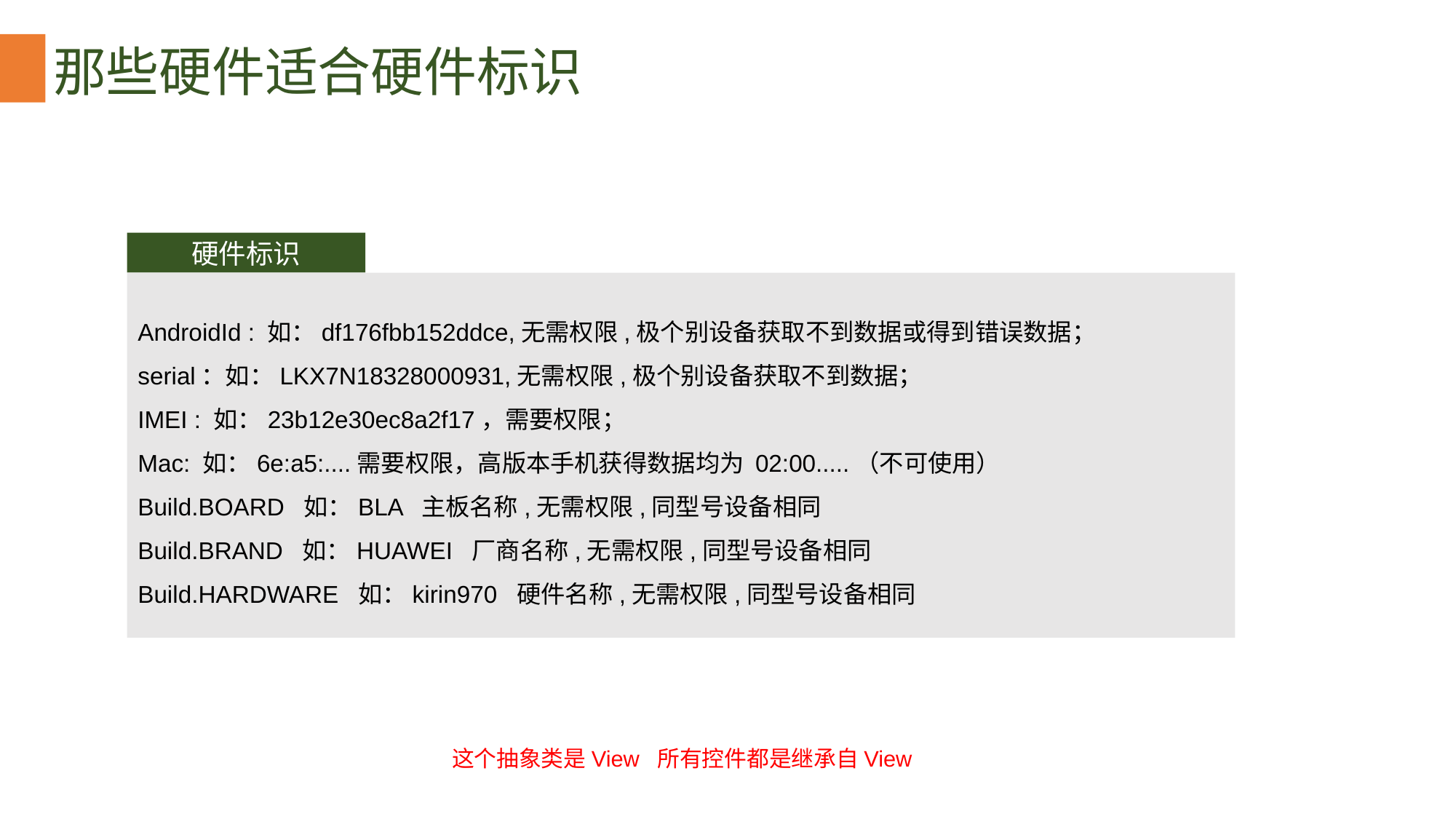

那些硬件适合硬件标识
硬件标识
AndroidId : 如：df176fbb152ddce,无需权限,极个别设备获取不到数据或得到错误数据；
serial：如：LKX7N18328000931,无需权限,极个别设备获取不到数据；
IMEI : 如：23b12e30ec8a2f17，需要权限；
Mac: 如：6e:a5:....需要权限，高版本手机获得数据均为 02:00.....（不可使用）
Build.BOARD  如：BLA  主板名称,无需权限,同型号设备相同
Build.BRAND  如：HUAWEI  厂商名称,无需权限,同型号设备相同
Build.HARDWARE  如：kirin970  硬件名称,无需权限,同型号设备相同
这个抽象类是View  所有控件都是继承自View